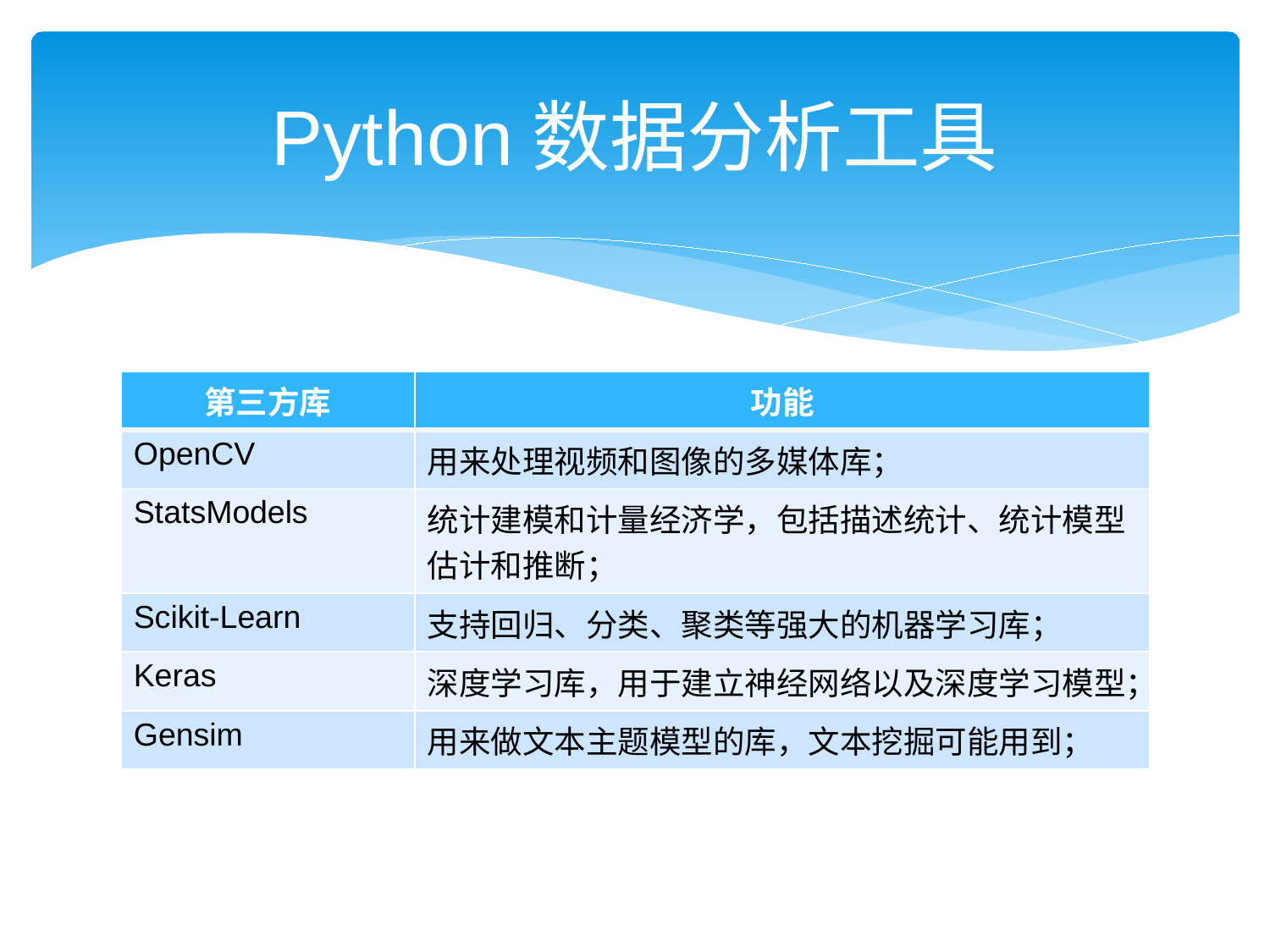

# Python数据分析工具
| 第三方库 | 功能 |
| --- | --- |
| OpenCV | 用来处理视频和图像的多媒体库； |
| StatsModels | 统计建模和计量经济学，包括描述统计、统计模型估计和推断； |
| Scikit-Learn | 支持回归、分类、聚类等强大的机器学习库； |
| Keras | 深度学习库，用于建立神经网络以及深度学习模型； |
| Gensim | 用来做文本主题模型的库，文本挖掘可能用到； |